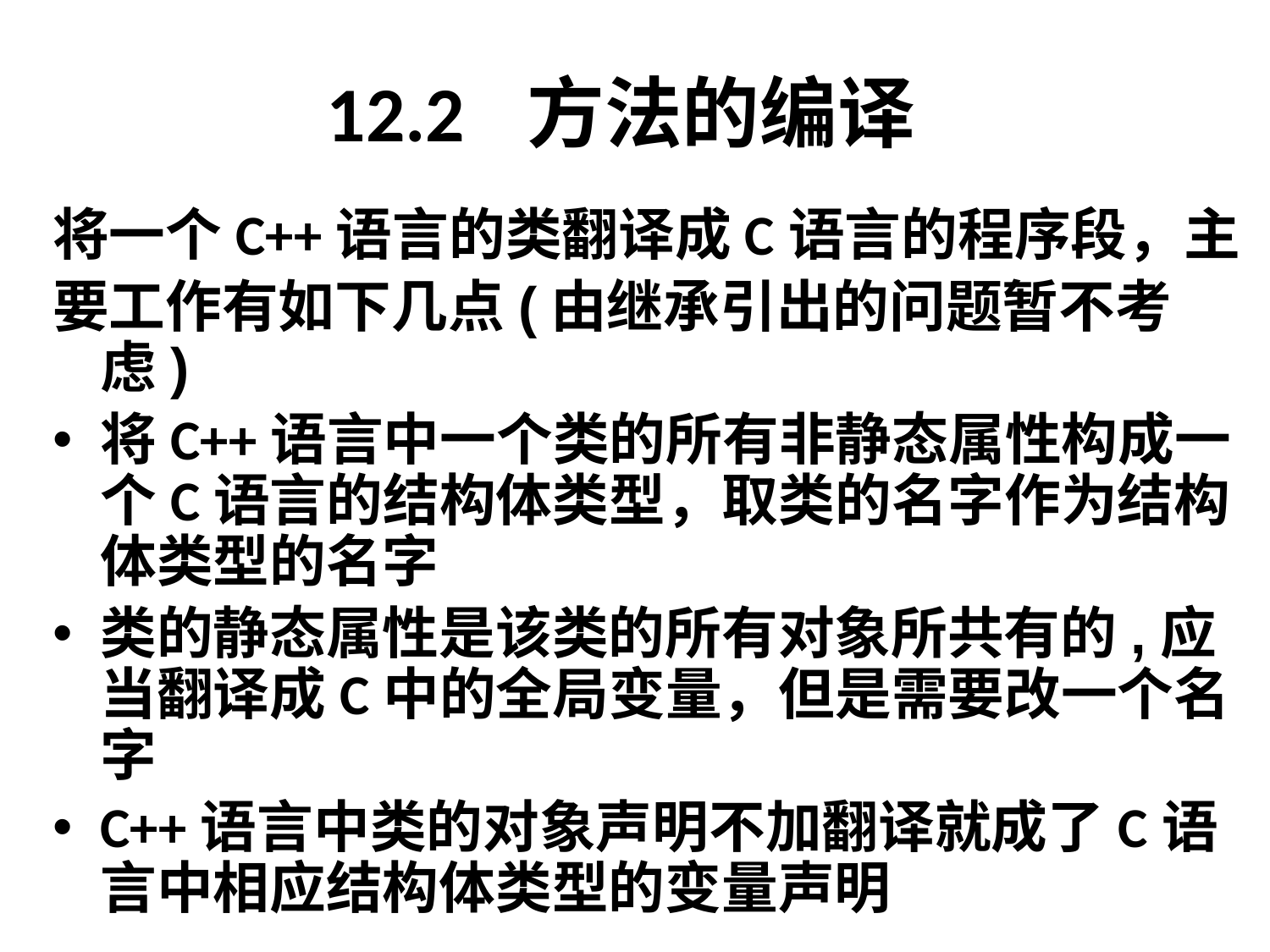

# 12.2  方法的编译
将一个C++语言的类翻译成C语言的程序段，主
要工作有如下几点(由继承引出的问题暂不考虑)
将C++语言中一个类的所有非静态属性构成一个C语言的结构体类型，取类的名字作为结构体类型的名字
类的静态属性是该类的所有对象所共有的,应当翻译成C中的全局变量，但是需要改一个名字
C++语言中类的对象声明不加翻译就成了C语言中相应结构体类型的变量声明